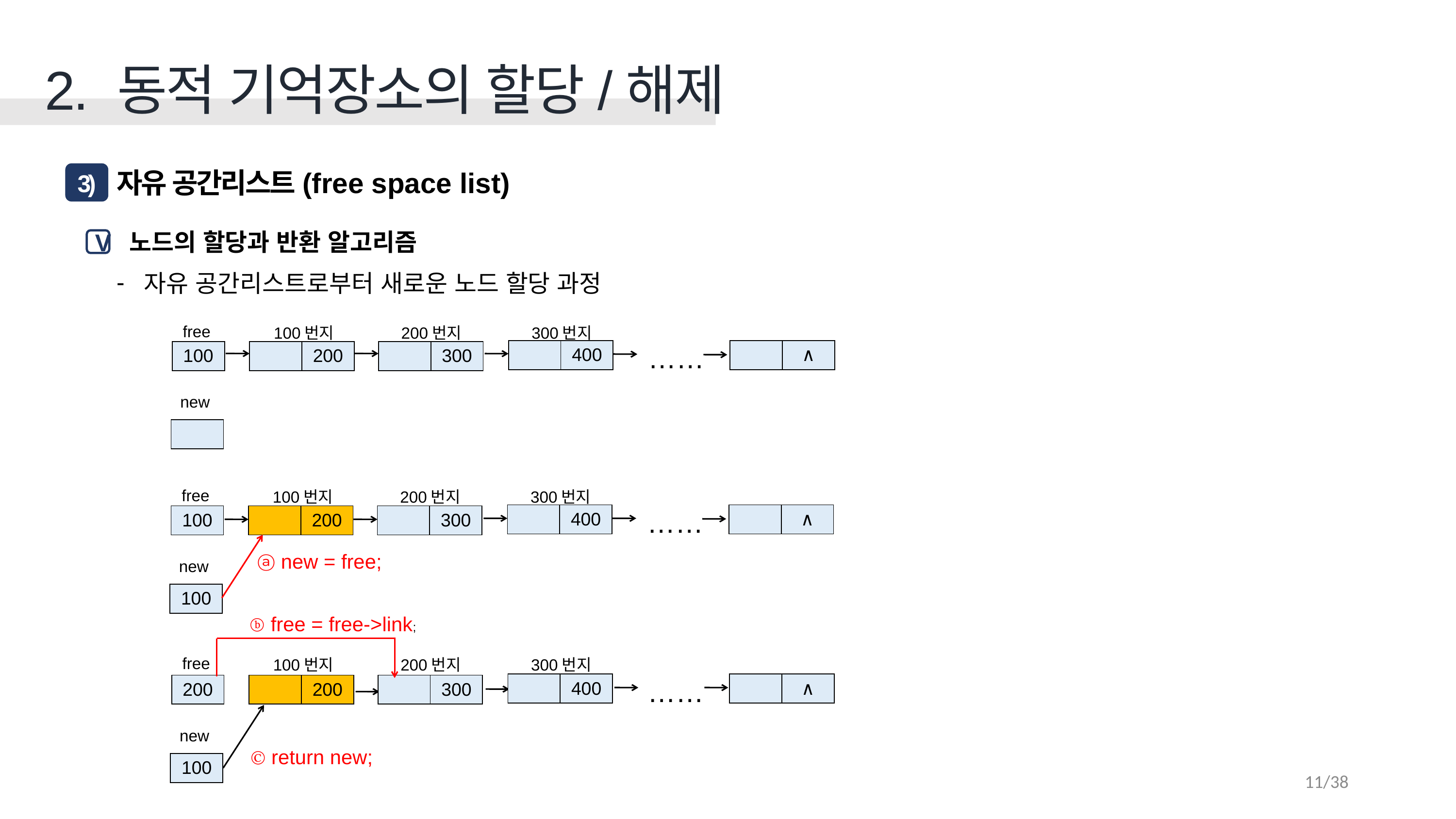

2. 동적 기억장소의 할당/해제

 자유 공간리스트(free space list)

3)
 노드의 할당과 반환 알고리즘

자유 공간리스트로부터 새로운 노드 할당 과정
V
free
100번지
200번지
300번지
……
|  | 400 |
| --- | --- |
|  | ∧ |
| --- | --- |
| 100 |
| --- |
|  | 200 |
| --- | --- |
|  | 300 |
| --- | --- |
new
|  |
| --- |
free
100번지
200번지
300번지
……
|  | 400 |
| --- | --- |
|  | ∧ |
| --- | --- |
| 100 |
| --- |
|  | 200 |
| --- | --- |
|  | 300 |
| --- | --- |
ⓐ new = free;
new
| 100 |
| --- |
ⓑ free = free->link;
free
100번지
200번지
300번지
……
|  | 400 |
| --- | --- |
|  | ∧ |
| --- | --- |
| 200 |
| --- |
|  | 200 |
| --- | --- |
|  | 300 |
| --- | --- |
new
Ⓒ return new;
| 100 |
| --- |
11/38